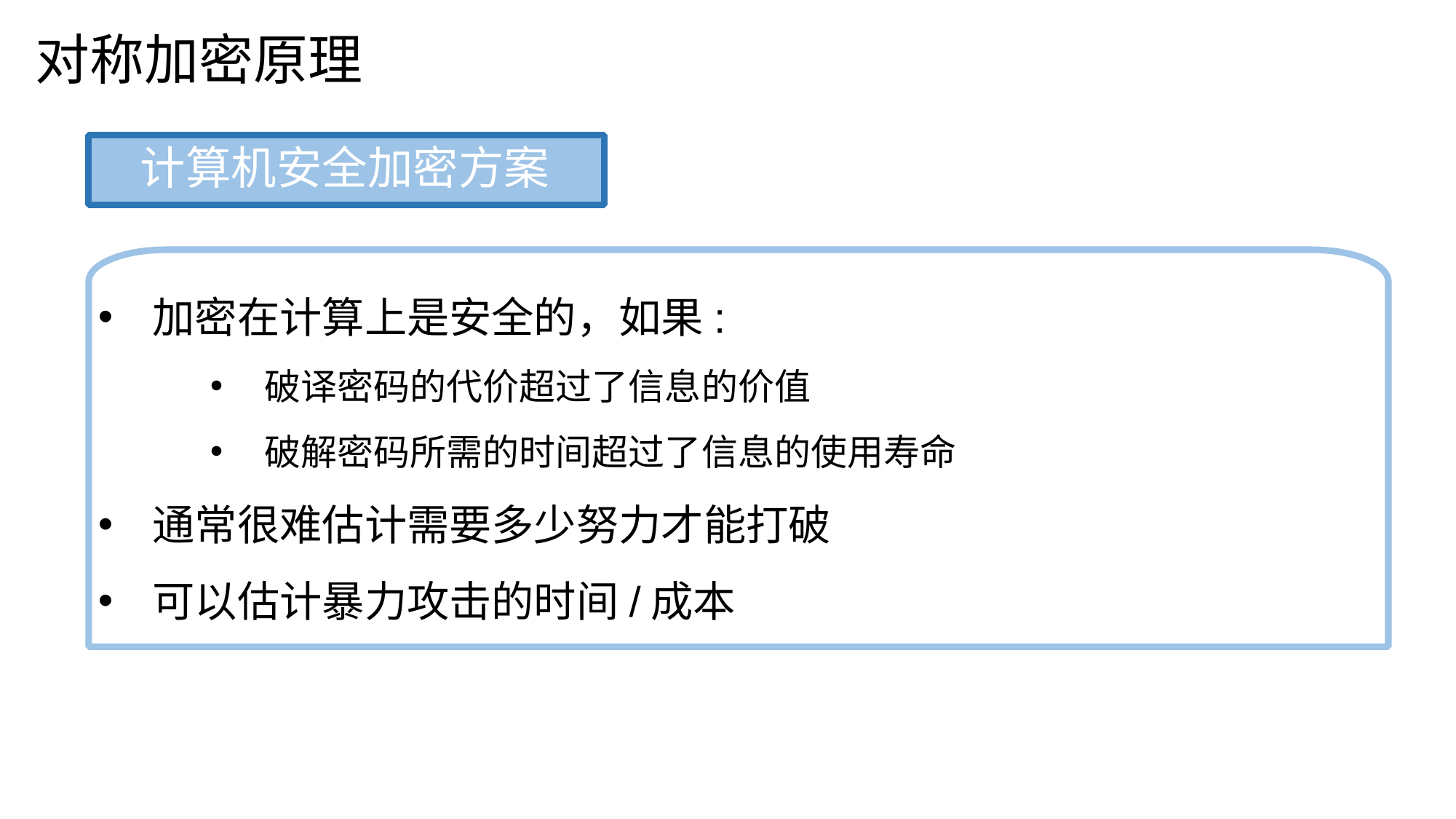

对称加密原理
计算机安全加密方案
加密在计算上是安全的，如果:
破译密码的代价超过了信息的价值
破解密码所需的时间超过了信息的使用寿命
通常很难估计需要多少努力才能打破
可以估计暴力攻击的时间/成本